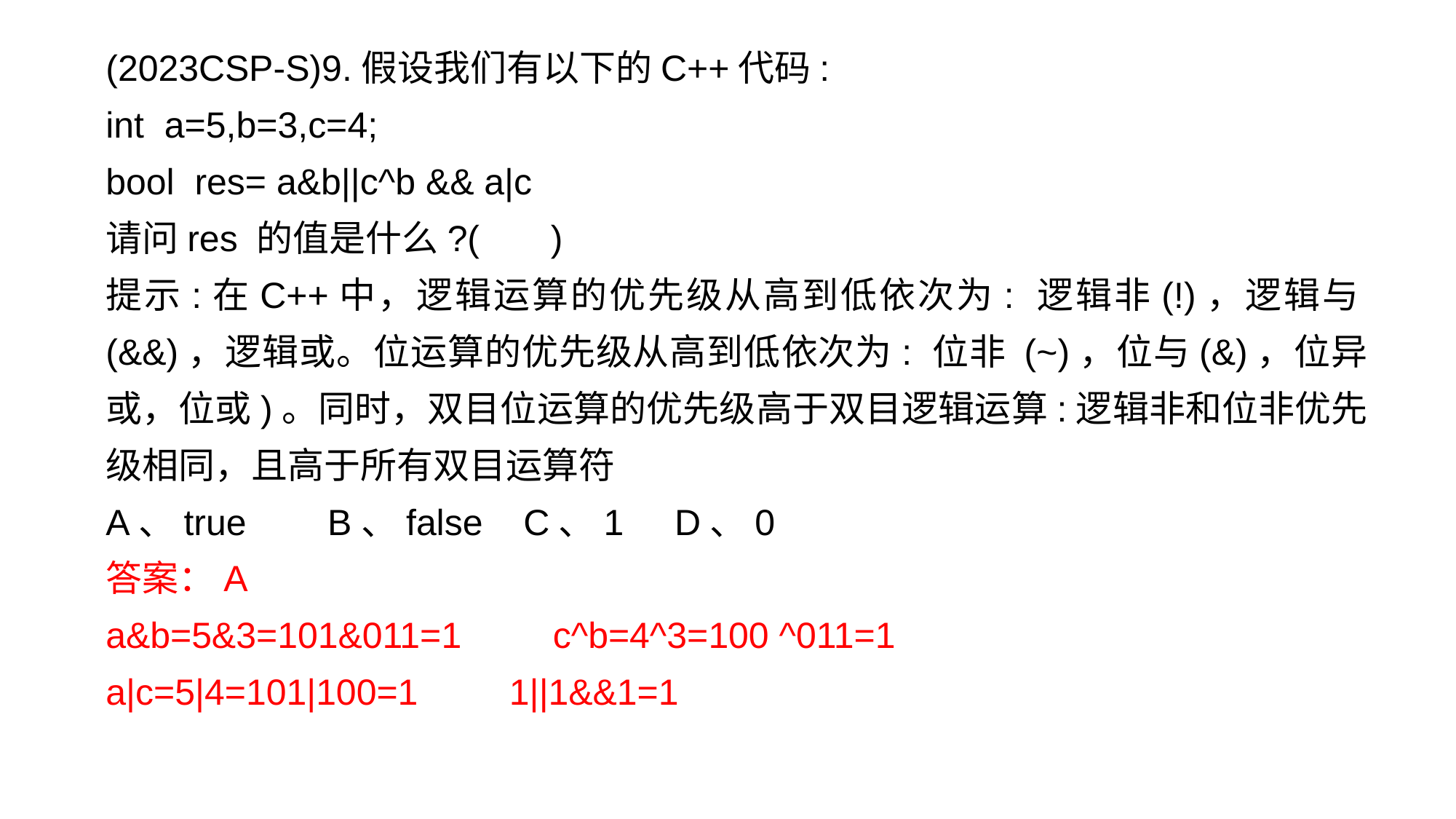

(2023CSP-S)9.假设我们有以下的C++代码:
int  a=5,b=3,c=4;
bool  res= a&b||c^b && a|c
请问res 的值是什么?(       )
提示:在C++中，逻辑运算的优先级从高到低依次为: 逻辑非(!)，逻辑与(&&)，逻辑或。位运算的优先级从高到低依次为: 位非 (~)，位与(&)，位异或，位或)。同时，双目位运算的优先级高于双目逻辑运算:逻辑非和位非优先级相同，且高于所有双目运算符
A、true        B、false    C、1     D、0
答案：A
a&b=5&3=101&011=1         c^b=4^3=100 ^011=1
a|c=5|4=101|100=1         1||1&&1=1